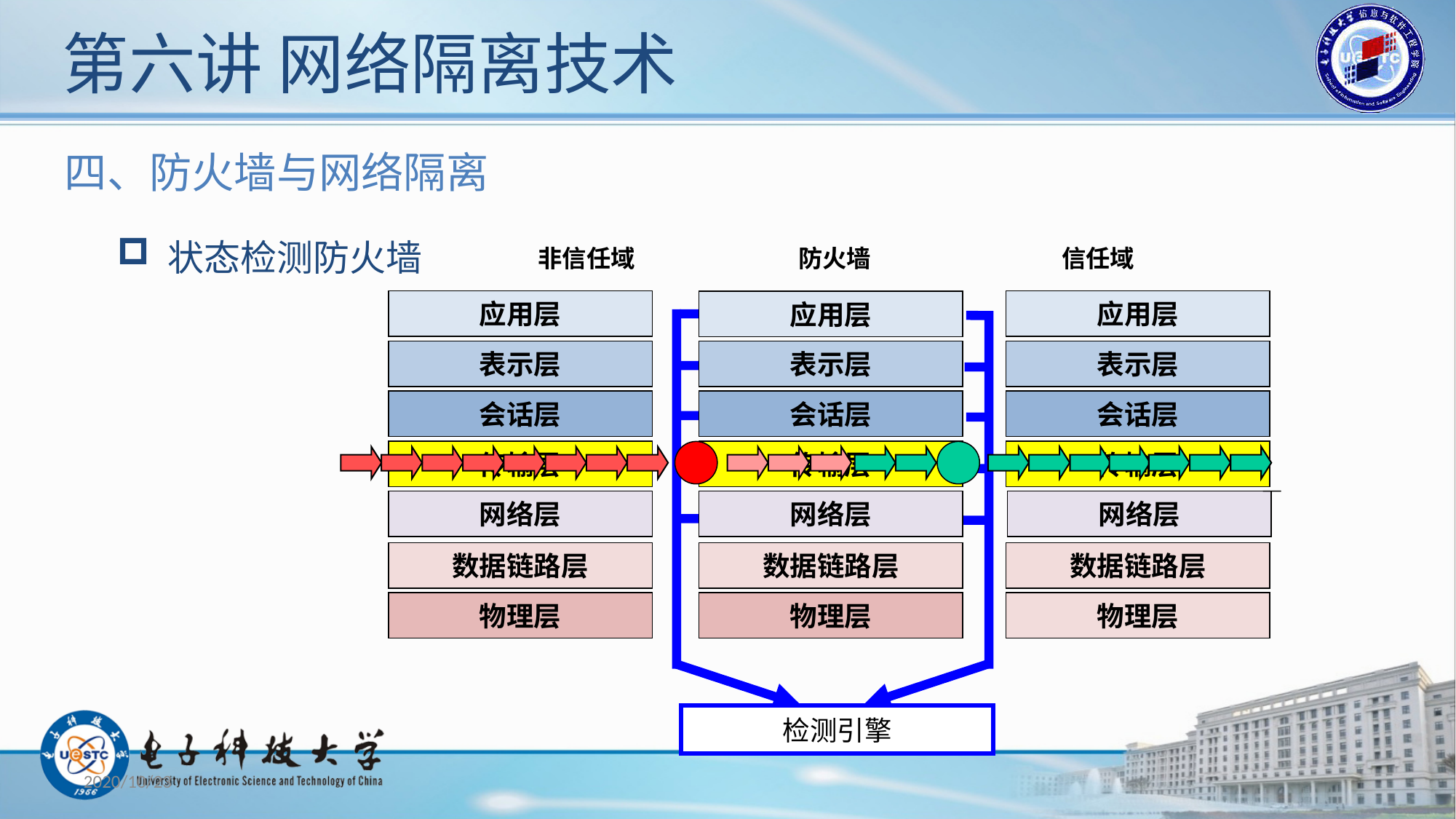

# 第六讲 网络隔离技术
四、防火墙与网络隔离
 状态检测防火墙
      非信任域                              防火墙                                   信任域
应用层
应用层
应用层

检测引擎
表示层
表示层
表示层
会话层
会话层
会话层
传输层
传输层
传输层

网络层
网络层
网络层

数据链路层
数据链路层
数据链路层
物理层
物理层
物理层
2020/10/23